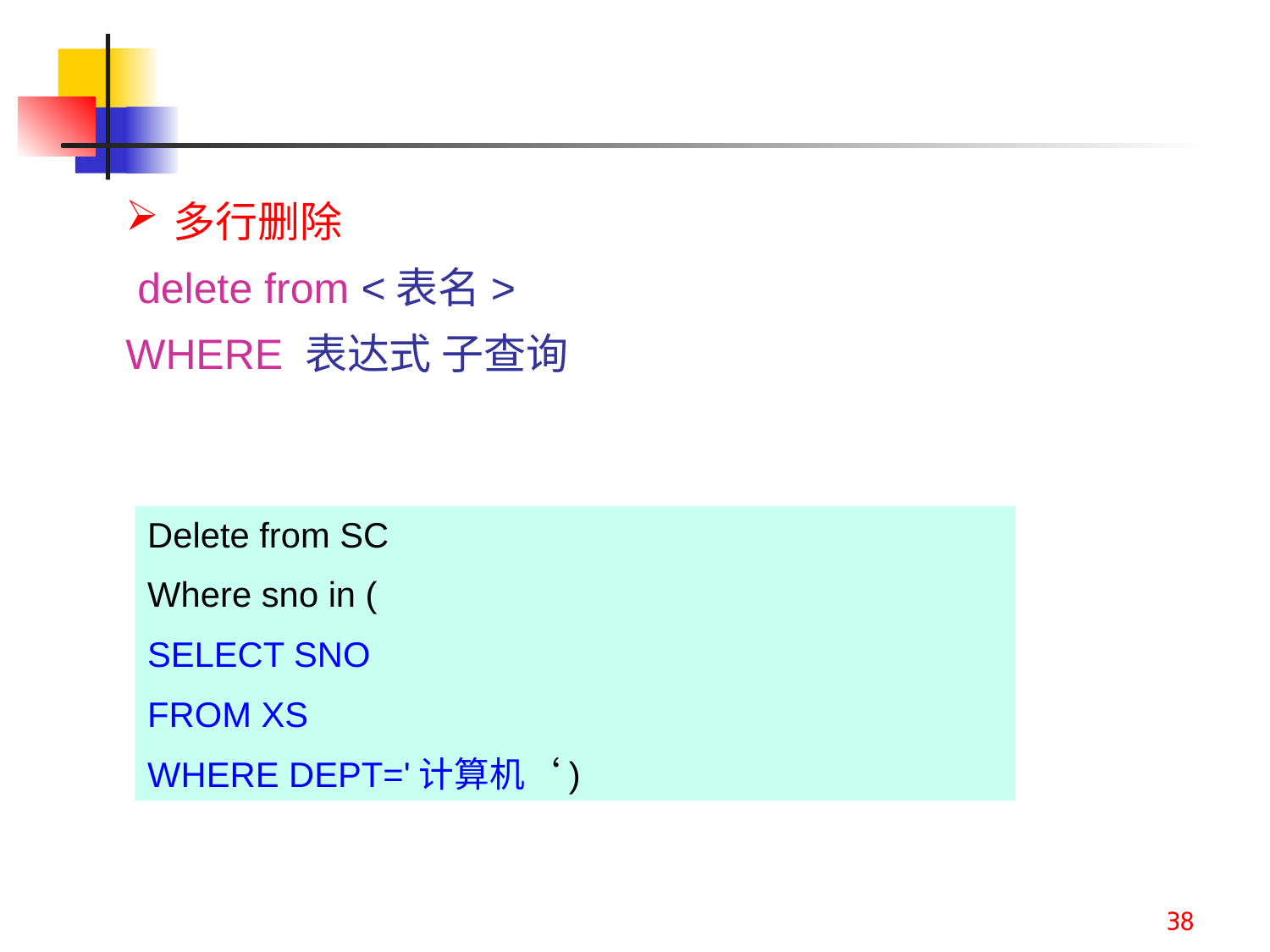

多行删除
 delete from <表名>
WHERE 表达式 子查询
Delete from SC
Where sno in (
SELECT SNO
FROM XS
WHERE DEPT='计算机‘)
38